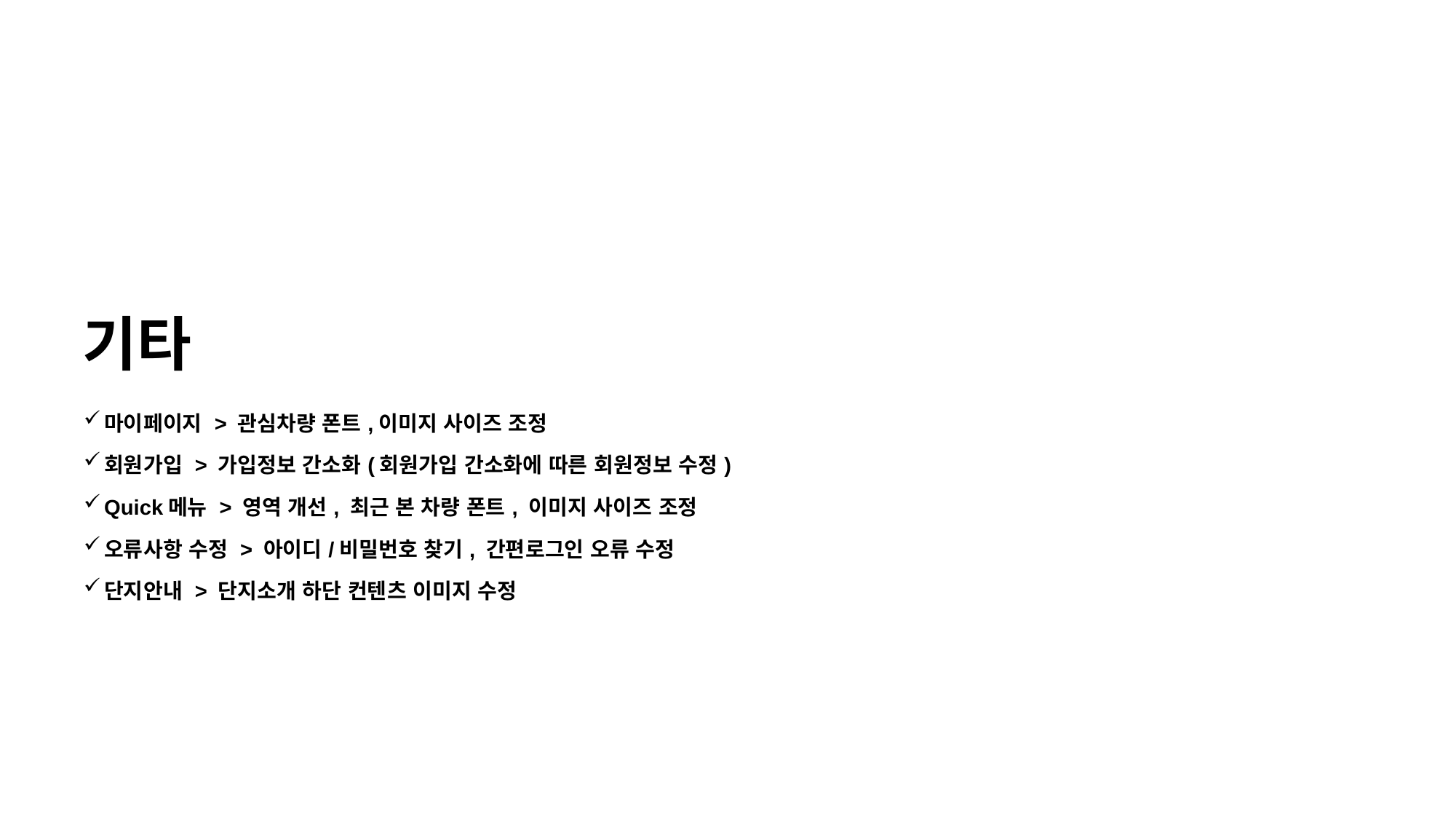

# 기타
| 마이페이지 > 관심차량 폰트,이미지 사이즈 조정 |
| --- |
| 회원가입 > 가입정보 간소화(회원가입 간소화에 따른 회원정보 수정) |
| Quick메뉴 > 영역 개선, 최근 본 차량 폰트, 이미지 사이즈 조정 |
| 오류사항 수정 > 아이디/비밀번호 찾기, 간편로그인 오류 수정 |
| 단지안내 > 단지소개 하단 컨텐츠 이미지 수정 |